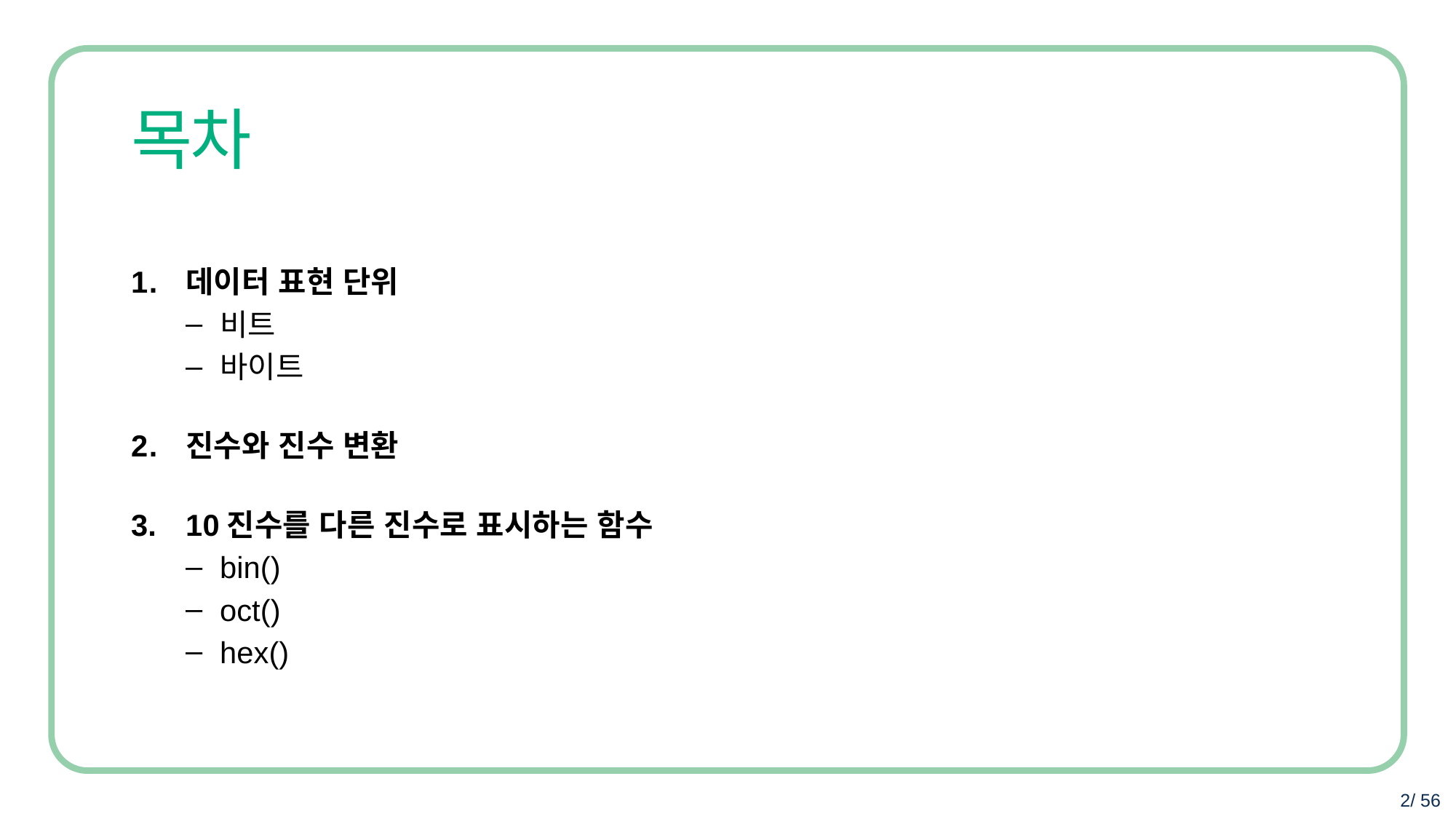

데이터 표현 단위
비트
바이트
진수와 진수 변환
10진수를 다른 진수로 표시하는 함수
bin()
oct()
hex()